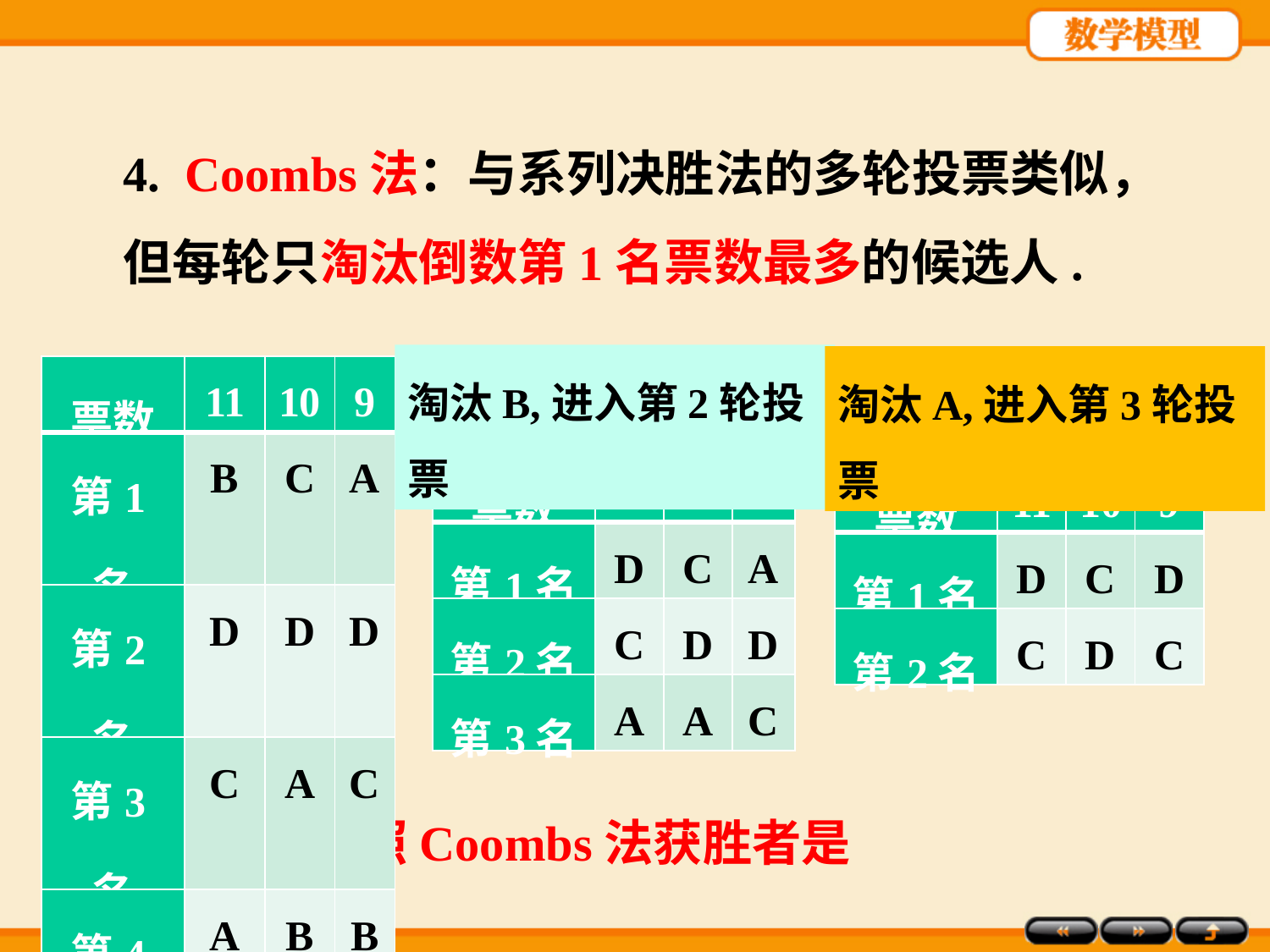

4.  Coombs法：与系列决胜法的多轮投票类似，但每轮只淘汰倒数第1名票数最多的候选人.
淘汰B,进入第2轮投票
淘汰A,进入第3轮投票
| 票数 | 11 | 10 | 9 |
| --- | --- | --- | --- |
| 第1名 | B | C | A |
| 第2名 | D | D | D |
| 第3名 | C | A | C |
| 第4名 | A | B | B |
| 票数 | 11 | 10 | 9 |
| --- | --- | --- | --- |
| 第1名 | D | C | A |
| 第2名 | C | D | D |
| 第3名 | A | A | C |
| 票数 | 11 | 10 | 9 |
| --- | --- | --- | --- |
| 第1名 | D | C | D |
| 第2名 | C | D | C |
按照Coombs法获胜者是D！